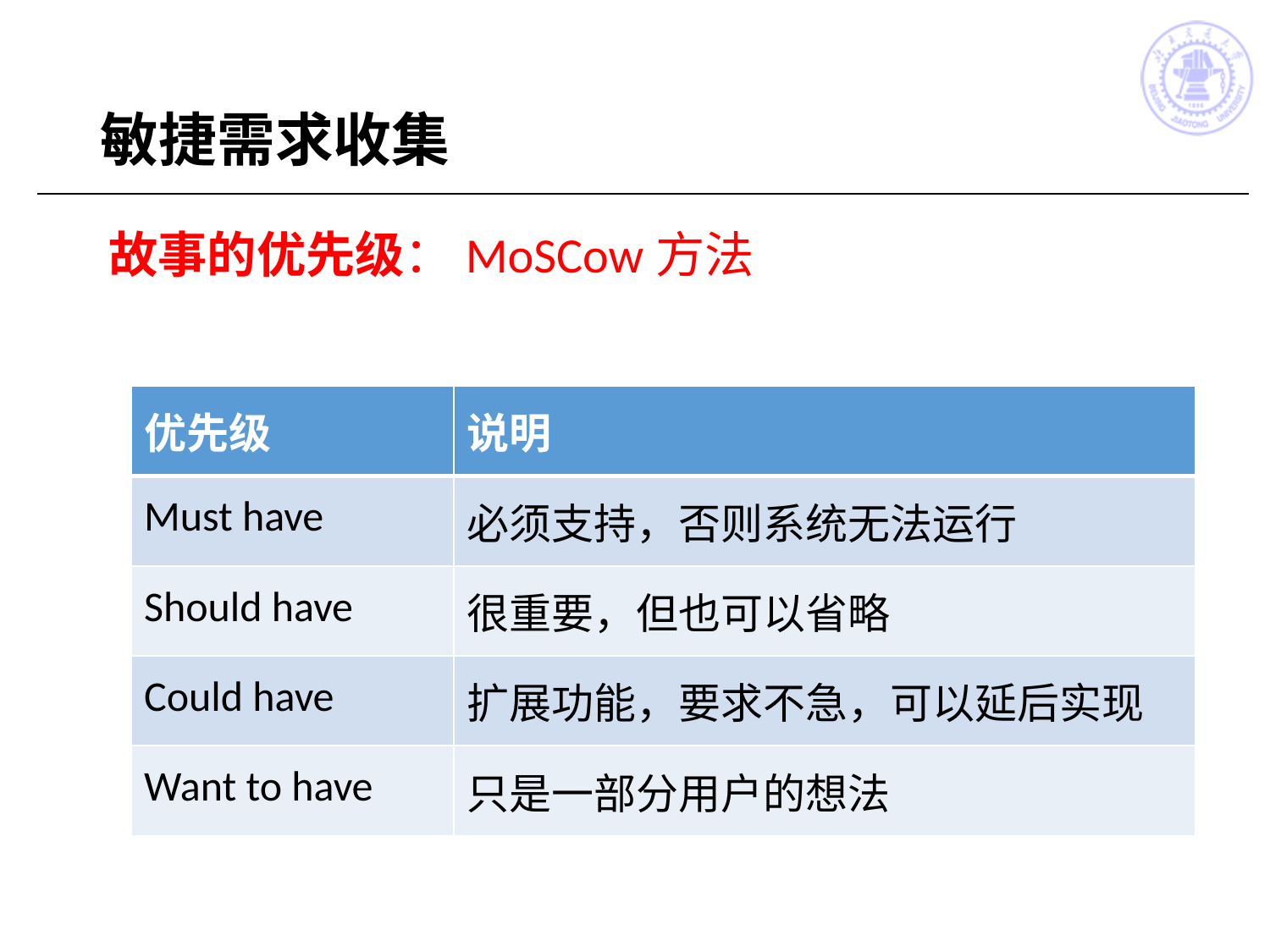

# 敏捷需求收集
故事的优先级：MoSCow方法
| 优先级 | 说明 |
| --- | --- |
| Must have | 必须支持，否则系统无法运行 |
| Should have | 很重要，但也可以省略 |
| Could have | 扩展功能，要求不急，可以延后实现 |
| Want to have | 只是一部分用户的想法 |